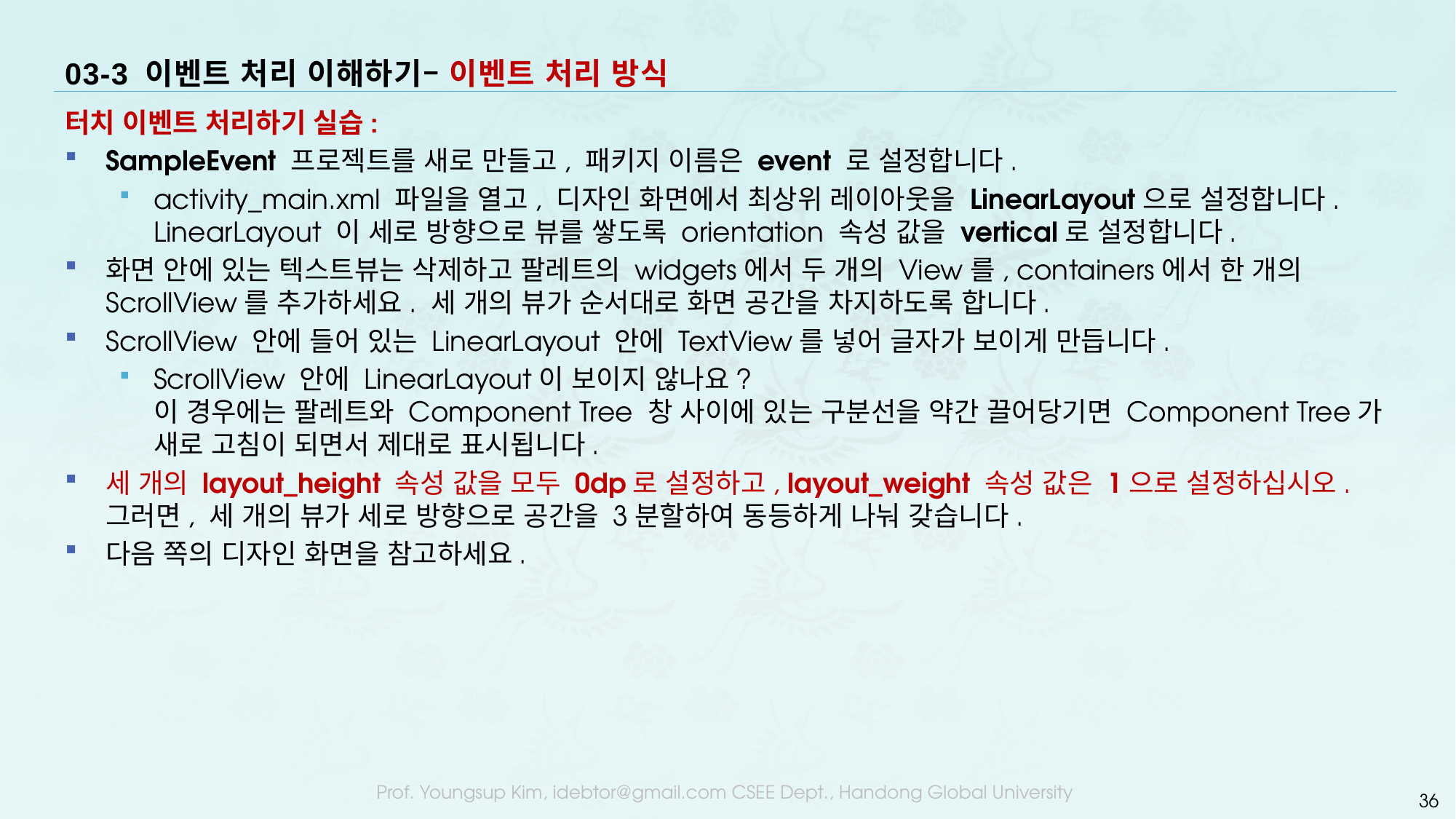

# 03-3 이벤트 처리 이해하기– 이벤트 처리 방식
터치 이벤트 처리하기 실습:
SampleEvent 프로젝트를 새로 만들고, 패키지 이름은 event 로 설정합니다.
activity_main.xml 파일을 열고, 디자인 화면에서 최상위 레이아웃을 LinearLayout으로 설정합니다.  LinearLayout 이 세로 방향으로 뷰를 쌓도록 orientation 속성 값을 vertical로 설정합니다.
화면 안에 있는 텍스트뷰는 삭제하고 팔레트의 widgets에서 두 개의 View를, containers에서 한 개의 ScrollView를 추가하세요. 세 개의 뷰가 순서대로 화면 공간을 차지하도록 합니다.
ScrollView 안에 들어 있는 LinearLayout 안에 TextView를 넣어 글자가 보이게 만듭니다.
ScrollView 안에 LinearLayout이 보이지 않나요?
이 경우에는 팔레트와 Component Tree 창 사이에 있는 구분선을 약간 끌어당기면 Component Tree가 새로 고침이 되면서 제대로 표시됩니다.
세 개의 layout_height 속성 값을 모두 0dp로 설정하고, layout_weight 속성 값은 1으로 설정하십시오.
그러면, 세 개의 뷰가 세로 방향으로 공간을 3분할하여 동등하게 나눠 갖습니다.
다음 쪽의 디자인 화면을 참고하세요.

36